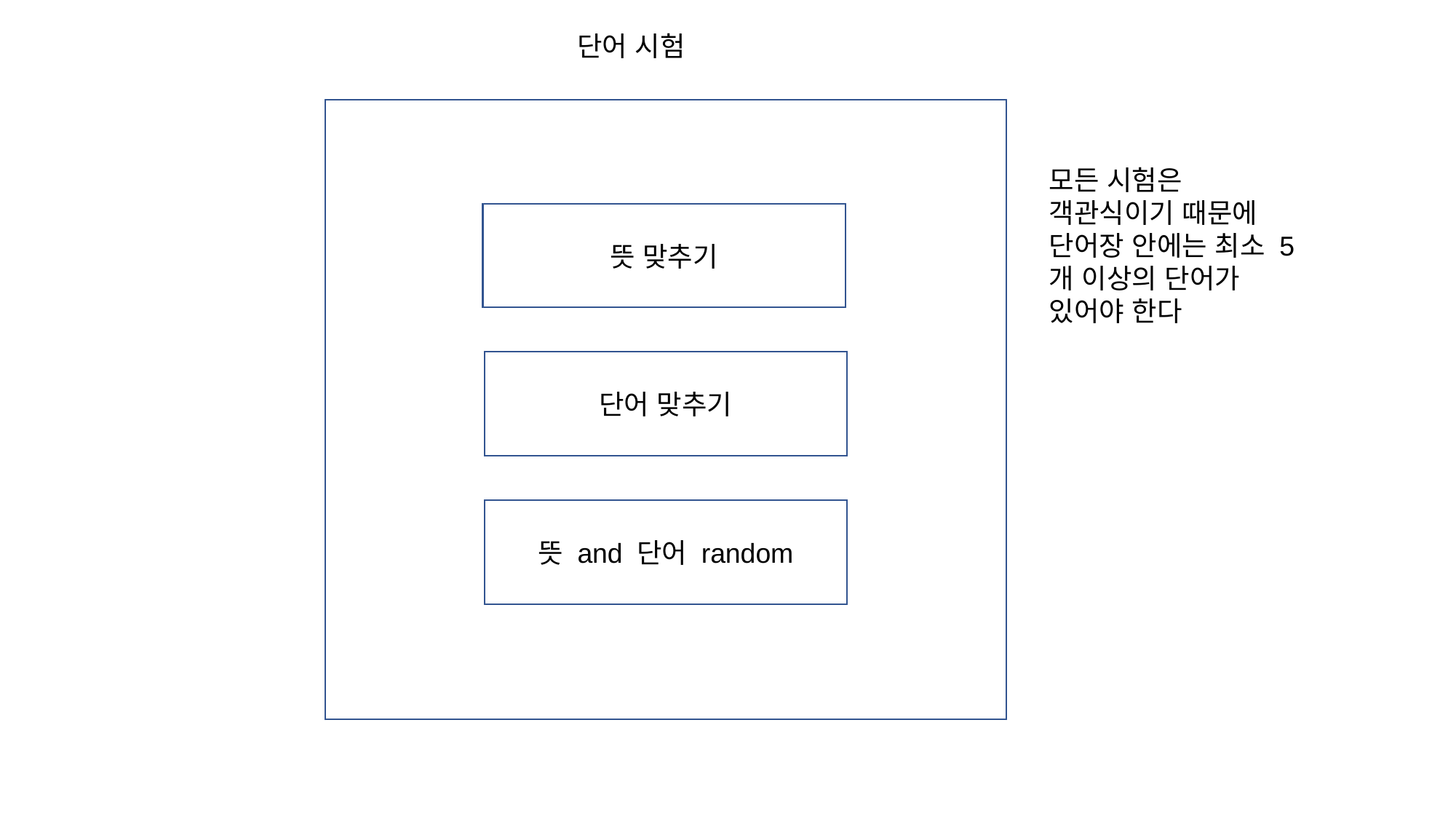

단어 시험

모든 시험은 객관식이기 때문에 단어장 안에는 최소 5개 이상의 단어가 있어야 한다
뜻 맞추기
단어 맞추기
뜻 and 단어 random